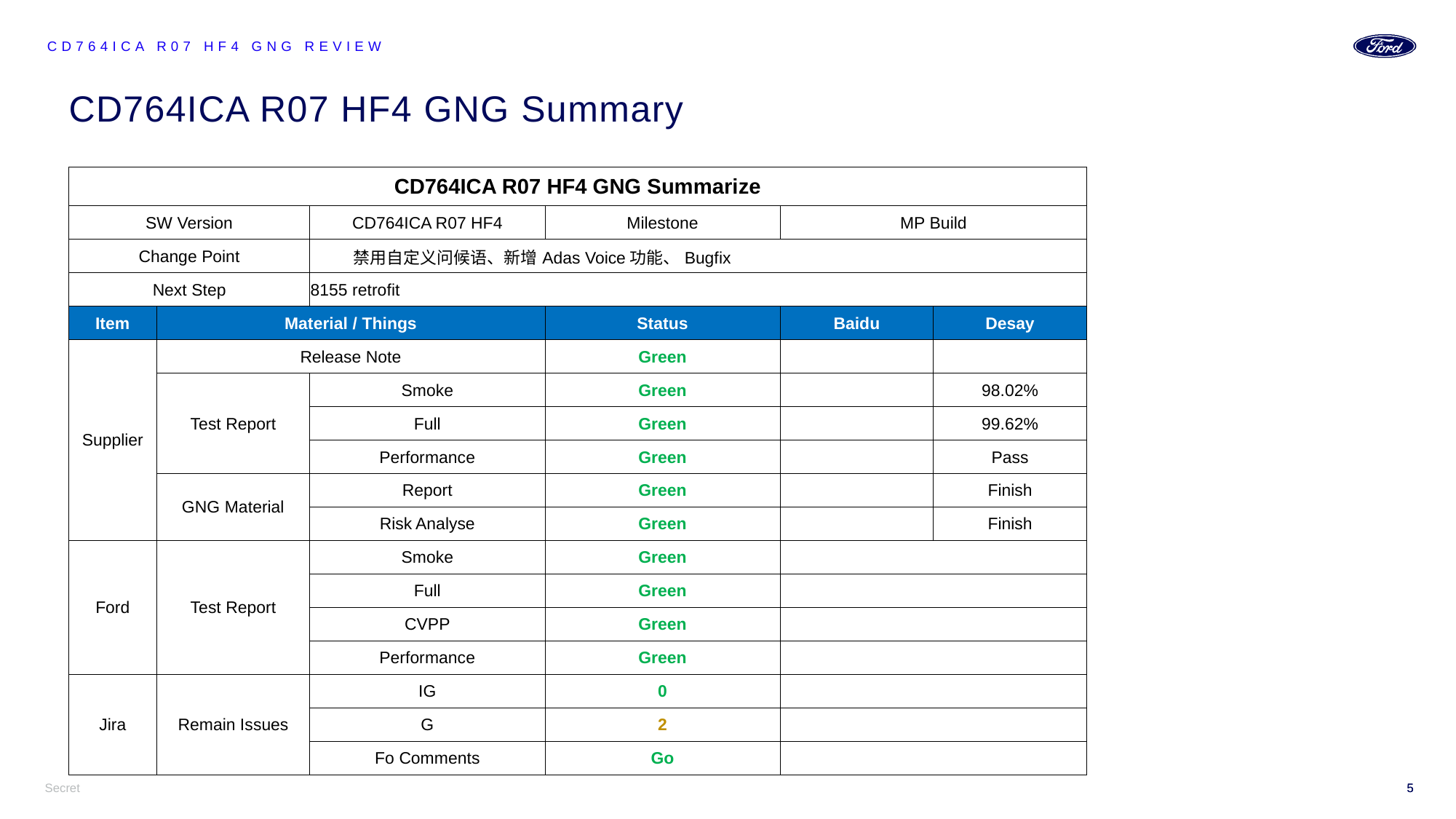

CD764ICA R07 HF4 GNG Review
# CD764ICA R07 HF4 GNG Summary
| CD764ICA R07 HF4 GNG Summarize |  |  |  |  |  |
| --- | --- | --- | --- | --- | --- |
| SW Version |  | CD764ICA R07 HF4 | Milestone | MP Build |  |
| Change Point |  | 禁用自定义问候语、新增Adas Voice功能、Bugfix |  |  |  |
| Next Step |  | 8155 retrofit |  |  |  |
| Item | Material / Things |  | Status | Baidu | Desay |
| Supplier | Release Note |  | Green |  |  |
|  | Test Report | Smoke | Green |  | 98.02% |
|  |  | Full | Green |  | 99.62% |
|  |  | Performance | Green |  | Pass |
|  | GNG Material | Report | Green |  | Finish |
|  |  | Risk Analyse | Green |  | Finish |
| Ford | Test Report | Smoke | Green |  |  |
|  |  | Full | Green |  |  |
|  |  | CVPP | Green |  |  |
|  |  | Performance | Green |  |  |
| Jira | Remain Issues | IG | 0 |  |  |
|  |  | G | 2 |  |  |
|  |  | Fo Comments | Go |  |  |
5
5